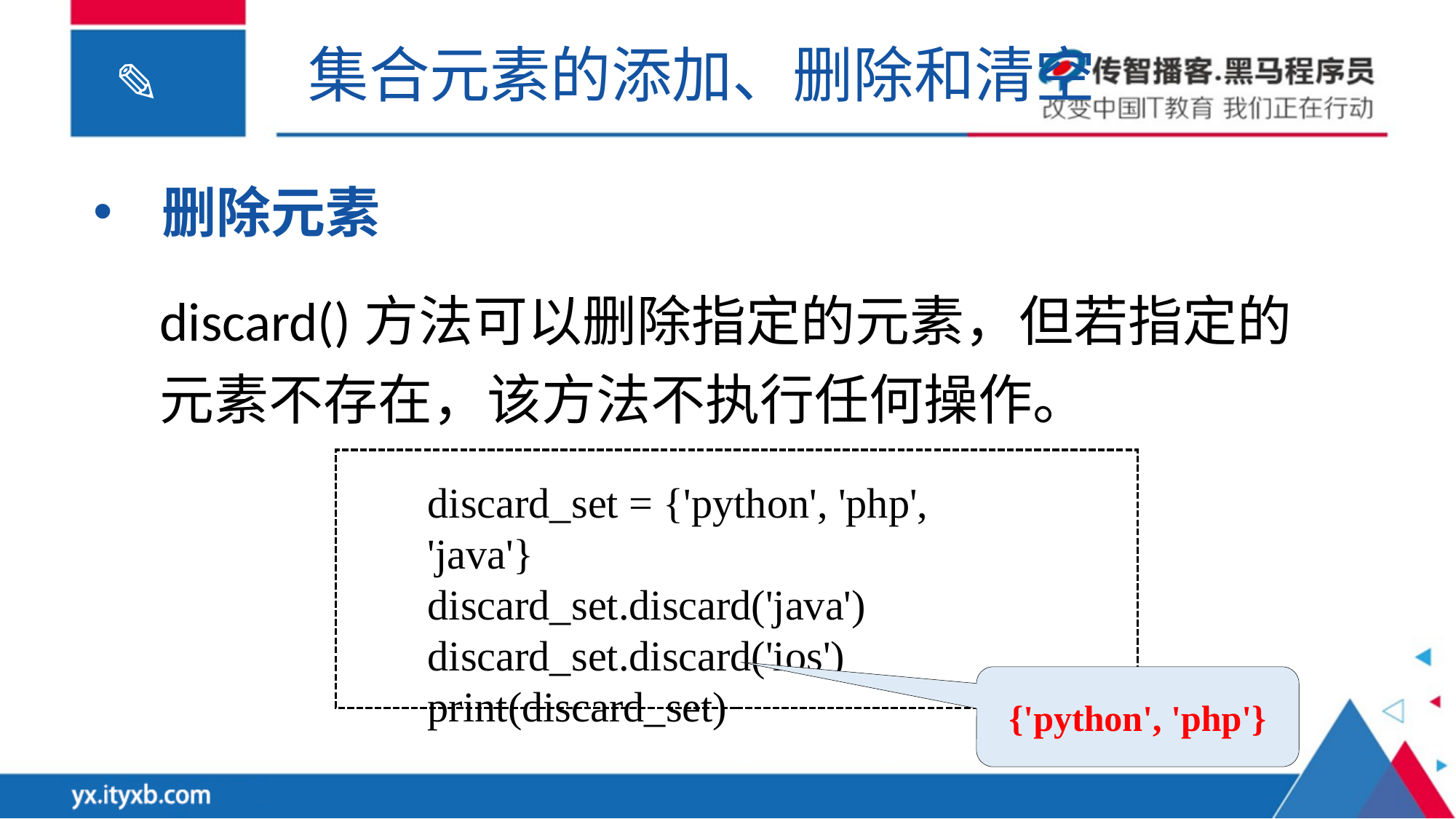

集合元素的添加、删除和清空
删除元素
discard()方法可以删除指定的元素，但若指定的元素不存在，该方法不执行任何操作。

discard_set = {'python', 'php', 'java'}
discard_set.discard('java')
discard_set.discard('ios')
print(discard_set)
{'python', 'php'}